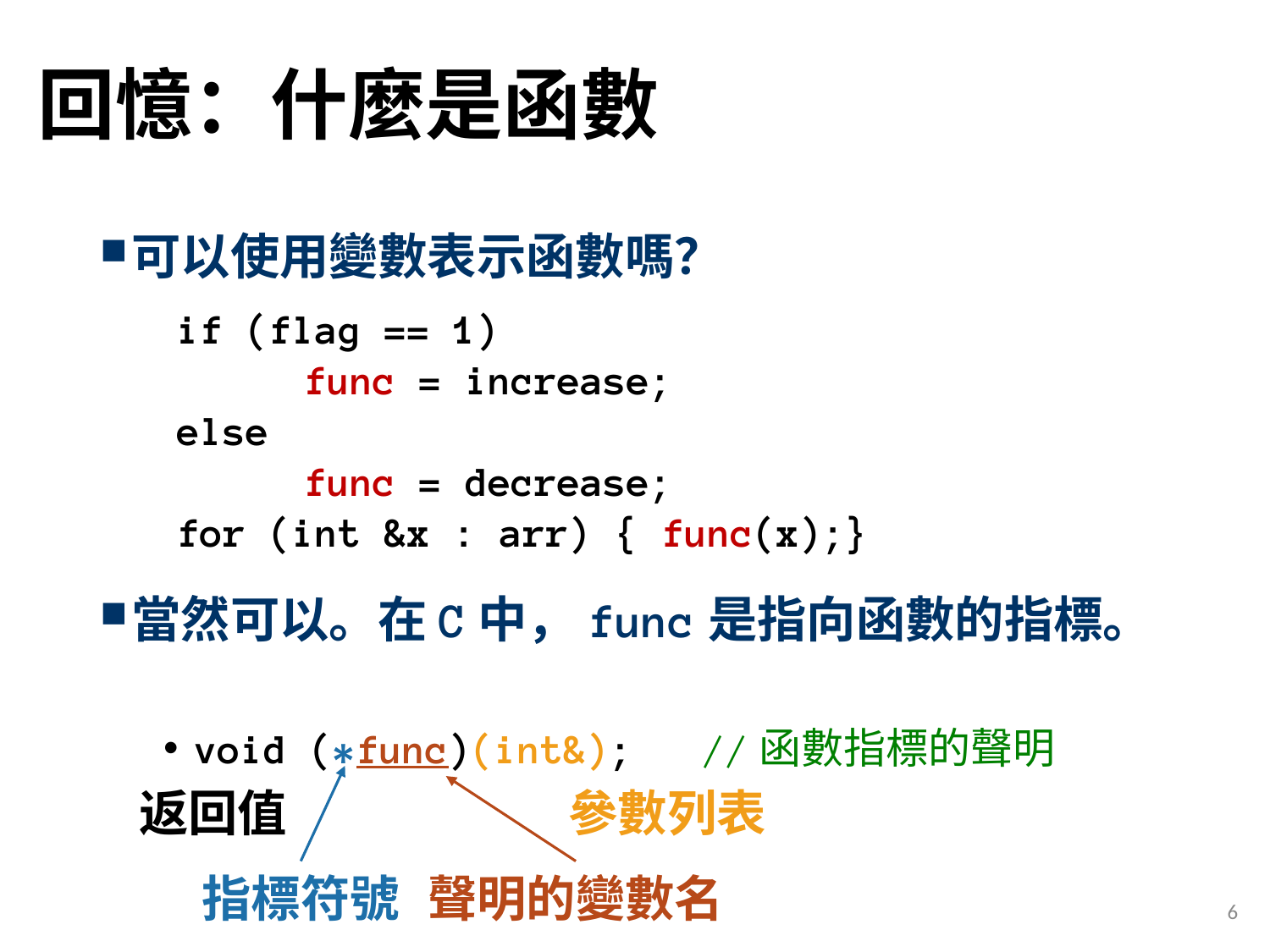

# 回憶：什麼是函數
可以使用變數表示函數嗎？

當然可以。在C中，func是指向函數的指標。

void (*func)(int&);   //函數指標的聲明
if (flag == 1)
	func = increase;
else
	func = decrease;
for (int &x : arr) { func(x);}
返回值
參數列表
指標符號
聲明的變數名
6